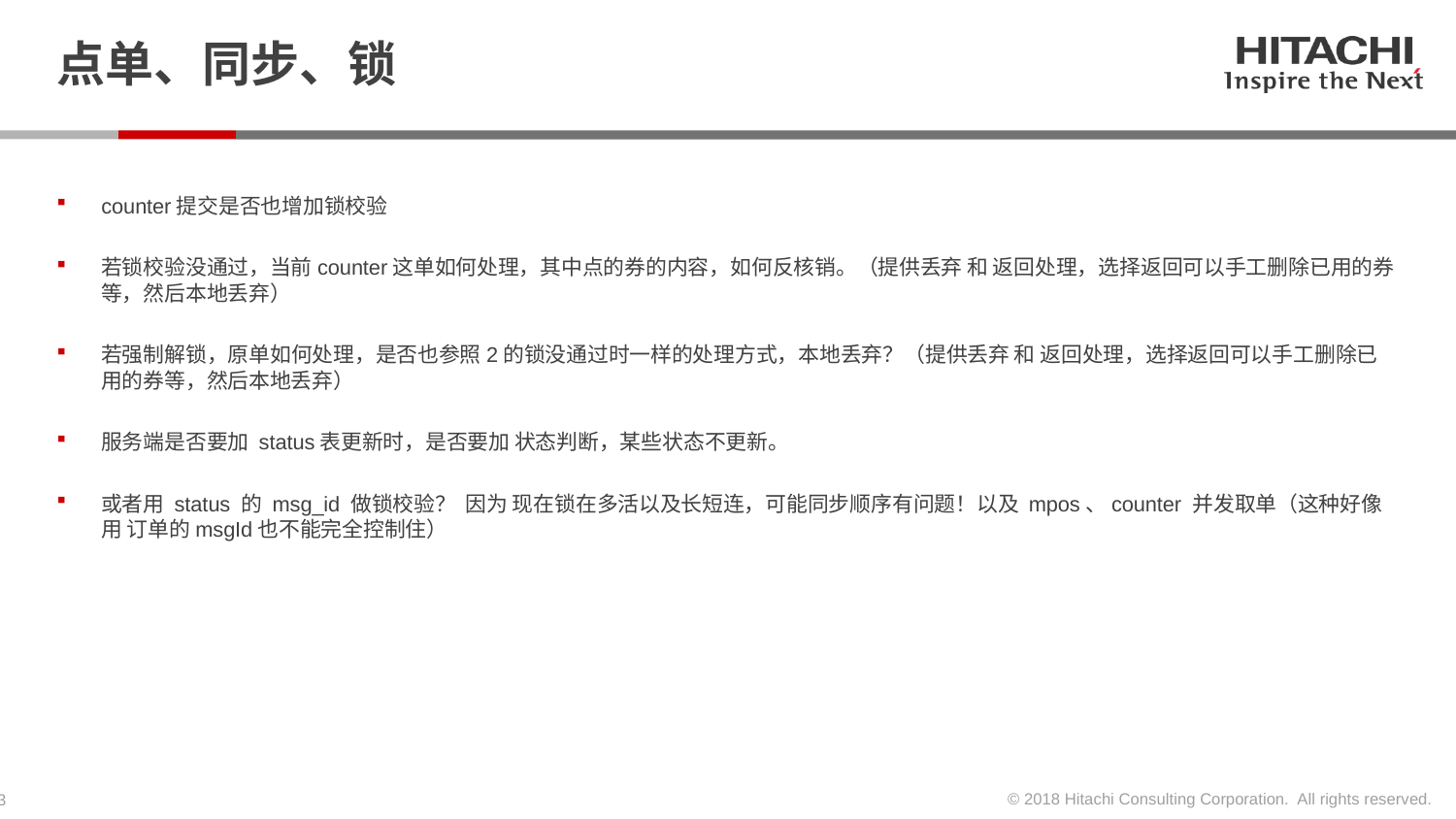

# 点单、同步、锁
counter提交是否也增加锁校验
若锁校验没通过，当前counter这单如何处理，其中点的券的内容，如何反核销。（提供丢弃 和 返回处理，选择返回可以手工删除已用的券等，然后本地丢弃）
若强制解锁，原单如何处理，是否也参照2的锁没通过时一样的处理方式，本地丢弃？（提供丢弃 和 返回处理，选择返回可以手工删除已用的券等，然后本地丢弃）
服务端是否要加 status表更新时，是否要加 状态判断，某些状态不更新。
或者用 status 的 msg_id 做锁校验？  因为 现在锁在多活以及长短连，可能同步顺序有问题！以及 mpos、counter 并发取单（这种好像用 订单的msgId也不能完全控制住）